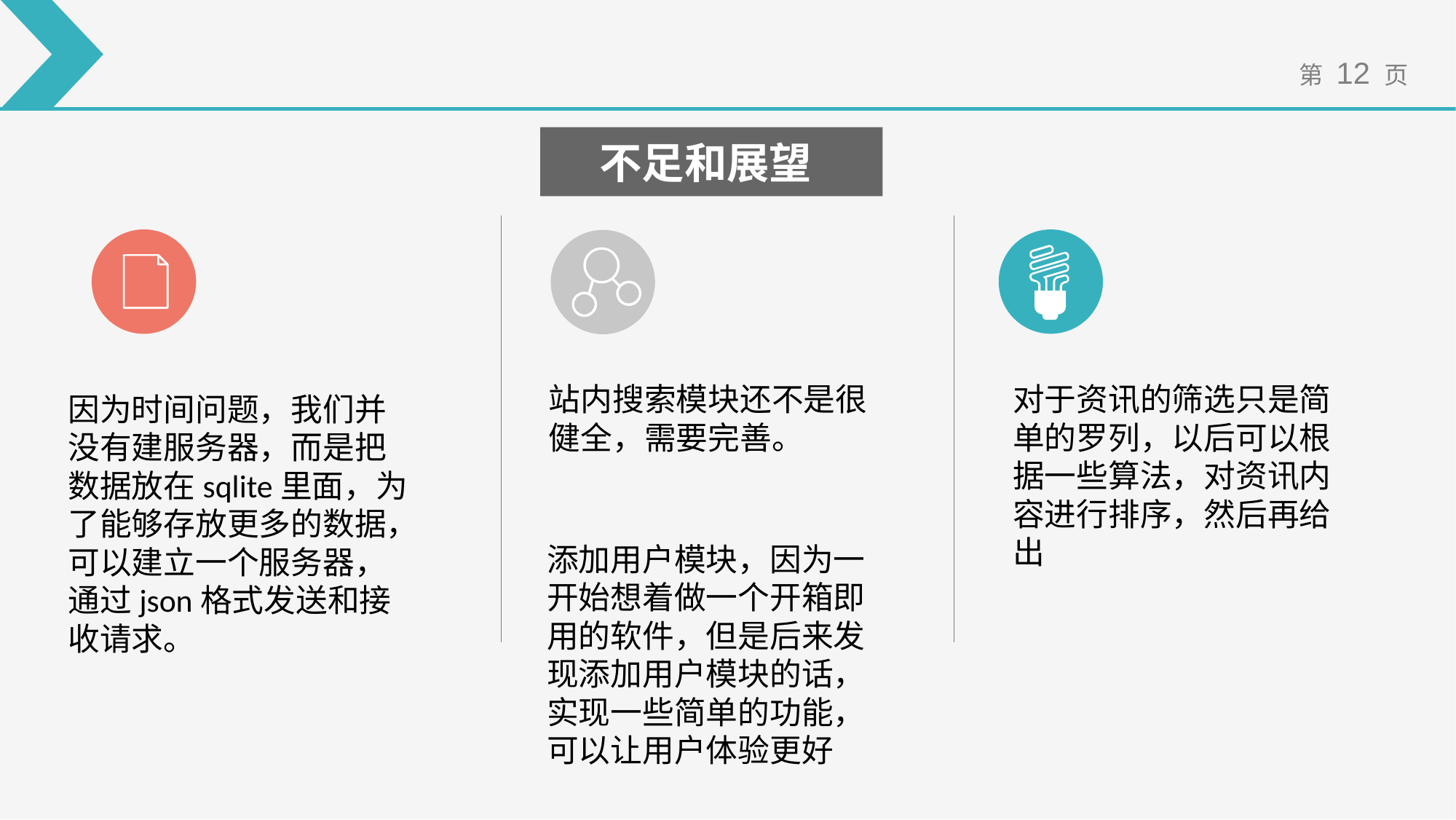

不足和展望

站内搜索模块还不是很健全，需要完善。
对于资讯的筛选只是简单的罗列，以后可以根据一些算法，对资讯内容进行排序，然后再给出
因为时间问题，我们并没有建服务器，而是把数据放在sqlite里面，为了能够存放更多的数据，可以建立一个服务器，通过json格式发送和接收请求。
添加用户模块，因为一开始想着做一个开箱即用的软件，但是后来发现添加用户模块的话，实现一些简单的功能，可以让用户体验更好